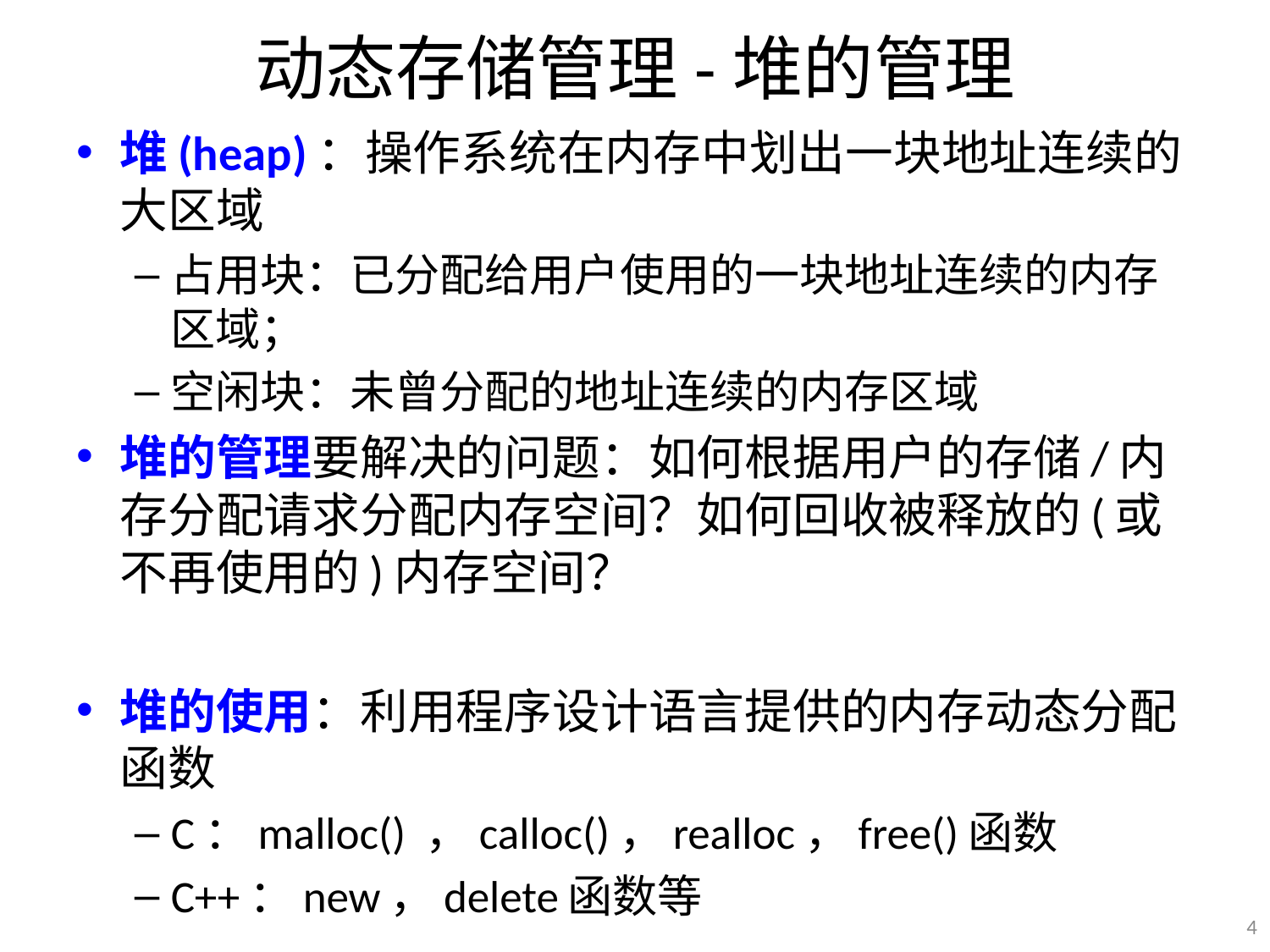

# 动态存储管理-堆的管理
堆(heap)：操作系统在内存中划出一块地址连续的大区域
占用块：已分配给用户使用的一块地址连续的内存区域；
空闲块：未曾分配的地址连续的内存区域
堆的管理要解决的问题：如何根据用户的存储/内存分配请求分配内存空间？如何回收被释放的(或不再使用的)内存空间？

堆的使用：利用程序设计语言提供的内存动态分配函数
C：malloc() ，calloc()，realloc，free()函数
C++：new，delete函数等

4